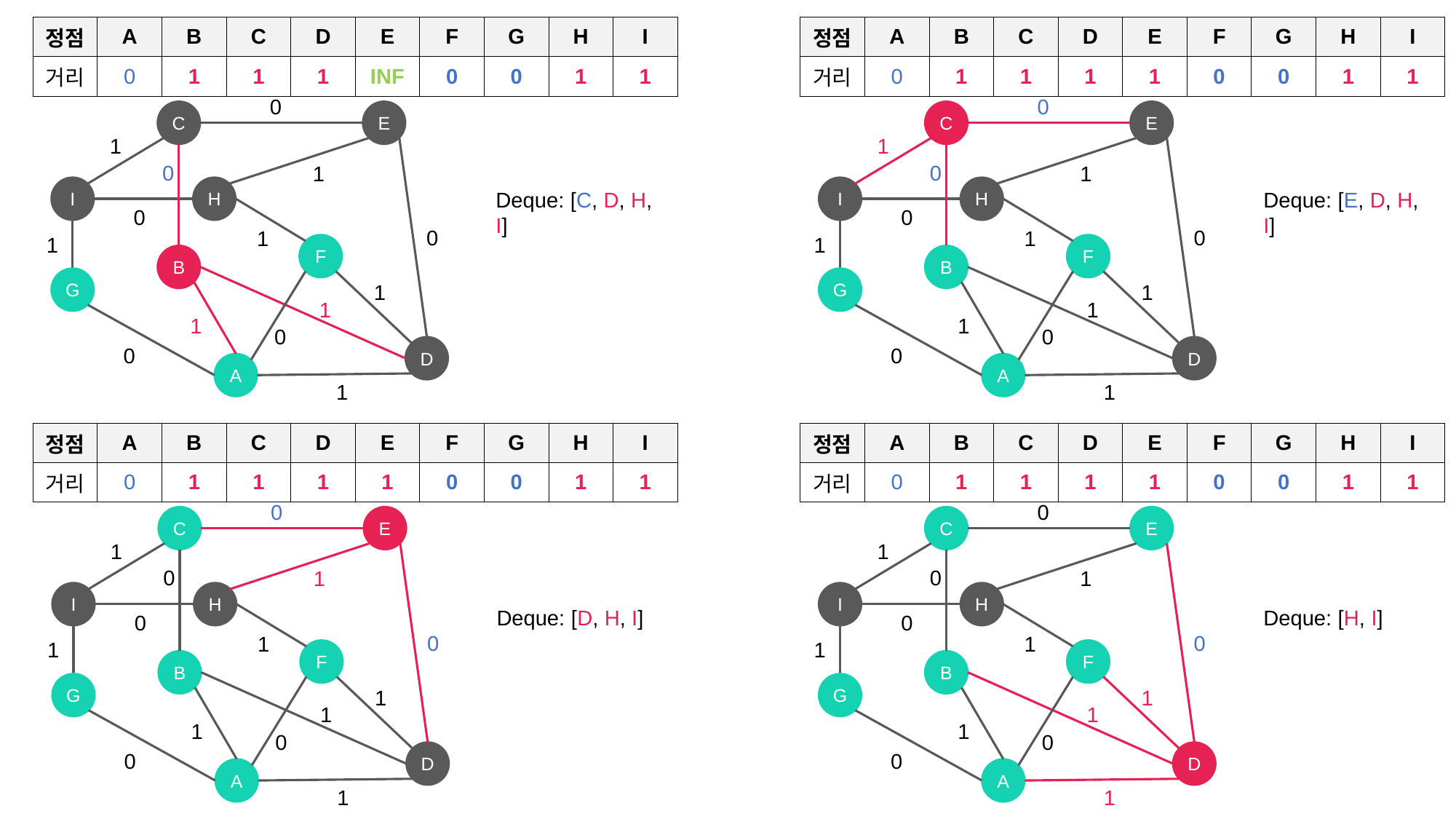

| 정점 | A | B | C | D | E | F | G | H | I |
| --- | --- | --- | --- | --- | --- | --- | --- | --- | --- |
| 거리 | 0 | 1 | 1 | 1 | INF | 0 | 0 | 1 | 1 |
| 정점 | A | B | C | D | E | F | G | H | I |
| --- | --- | --- | --- | --- | --- | --- | --- | --- | --- |
| 거리 | 0 | 1 | 1 | 1 | 1 | 0 | 0 | 1 | 1 |
0
C
E
1
0
1
I
H
0
0
1
1
F
B
G
1
1
1
0
0
D
A
1
0
C
E
1
0
1
I
H
0
0
1
1
F
B
G
1
1
1
0
0
D
A
1
Deque: [C, D, H, I]
Deque: [E, D, H, I]
| 정점 | A | B | C | D | E | F | G | H | I |
| --- | --- | --- | --- | --- | --- | --- | --- | --- | --- |
| 거리 | 0 | 1 | 1 | 1 | 1 | 0 | 0 | 1 | 1 |
| 정점 | A | B | C | D | E | F | G | H | I |
| --- | --- | --- | --- | --- | --- | --- | --- | --- | --- |
| 거리 | 0 | 1 | 1 | 1 | 1 | 0 | 0 | 1 | 1 |
0
C
E
1
0
1
I
H
0
0
1
1
F
B
G
1
1
1
0
0
D
A
1
0
C
E
1
0
1
I
H
0
0
1
1
F
B
G
1
1
1
0
0
D
A
1
Deque: [D, H, I]
Deque: [H, I]